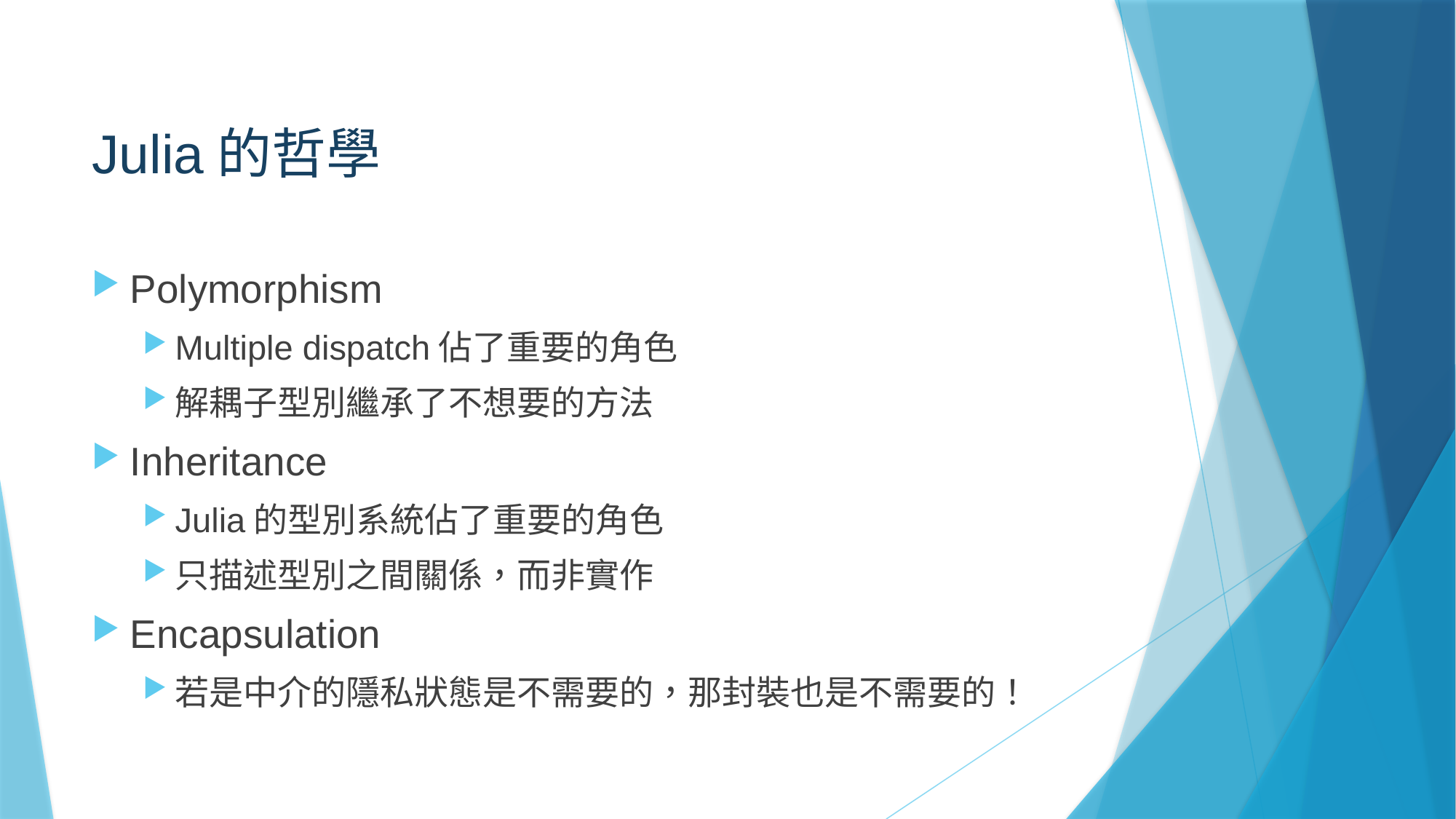

# Julia的哲學
Polymorphism
Multiple dispatch佔了重要的角色
解耦子型別繼承了不想要的方法
Inheritance
Julia的型別系統佔了重要的角色
只描述型別之間關係，而非實作
Encapsulation
若是中介的隱私狀態是不需要的，那封裝也是不需要的！